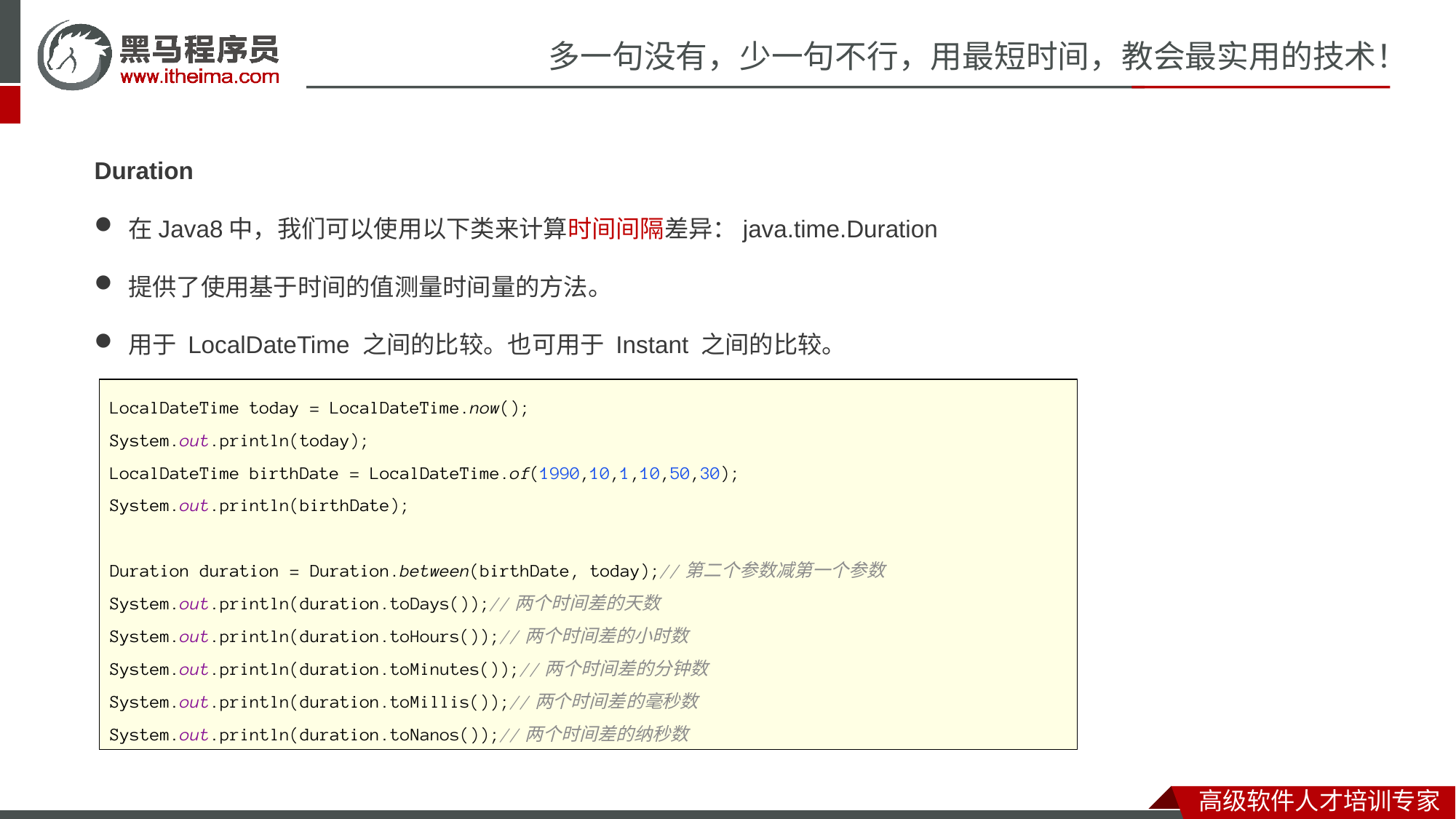

Duration
在Java8中，我们可以使用以下类来计算时间间隔差异：java.time.Duration
提供了使用基于时间的值测量时间量的方法。
用于 LocalDateTime 之间的比较。也可用于 Instant 之间的比较。
LocalDateTime today = LocalDateTime.now();
System.out.println(today);
LocalDateTime birthDate = LocalDateTime.of(1990,10,1,10,50,30);
System.out.println(birthDate);
Duration duration = Duration.between(birthDate, today);//第二个参数减第一个参数
System.out.println(duration.toDays());//两个时间差的天数
System.out.println(duration.toHours());//两个时间差的小时数
System.out.println(duration.toMinutes());//两个时间差的分钟数
System.out.println(duration.toMillis());//两个时间差的毫秒数
System.out.println(duration.toNanos());//两个时间差的纳秒数